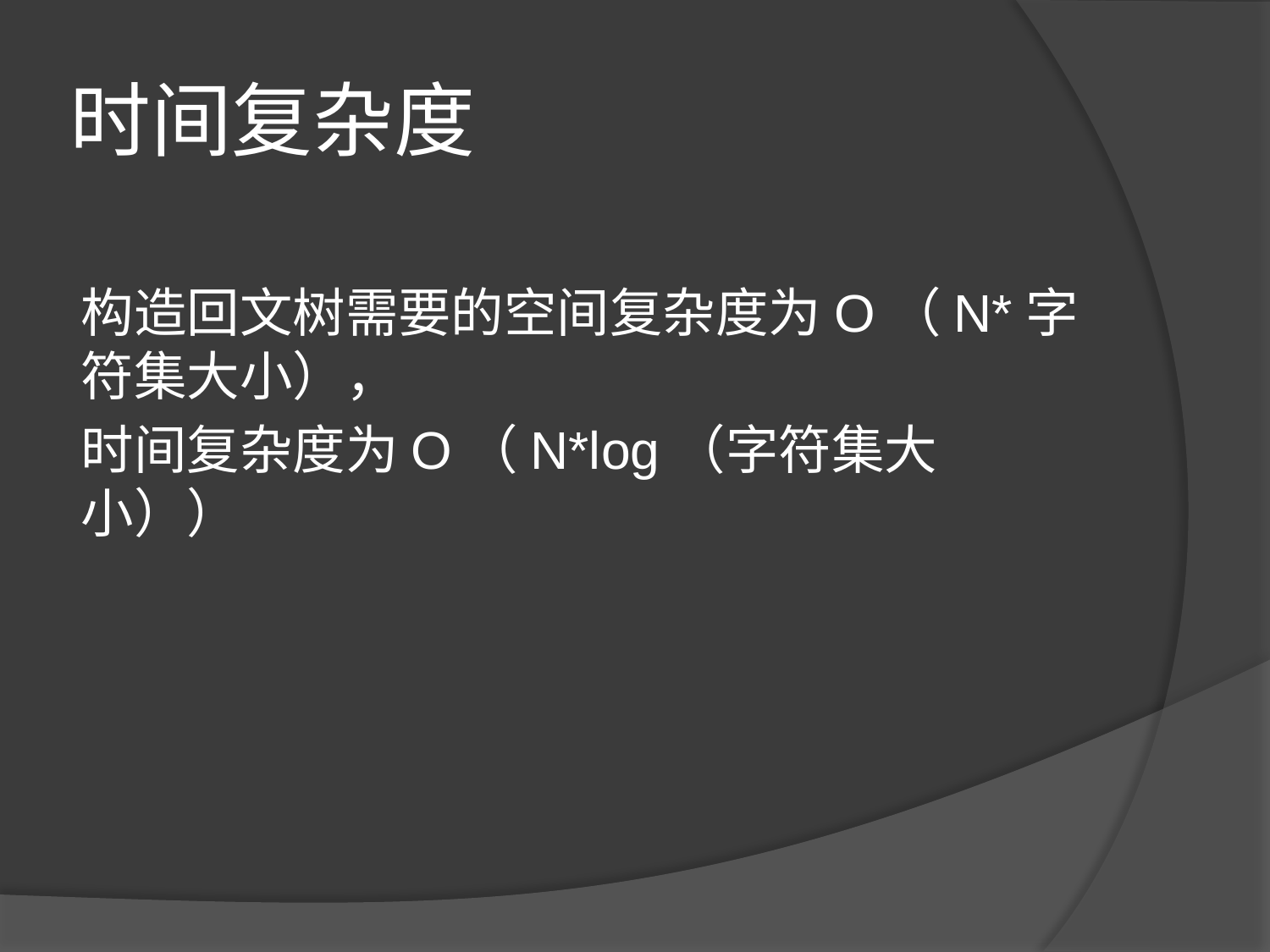

# 时间复杂度
构造回文树需要的空间复杂度为O（N*字符集大小），
时间复杂度为O（N*log（字符集大小））